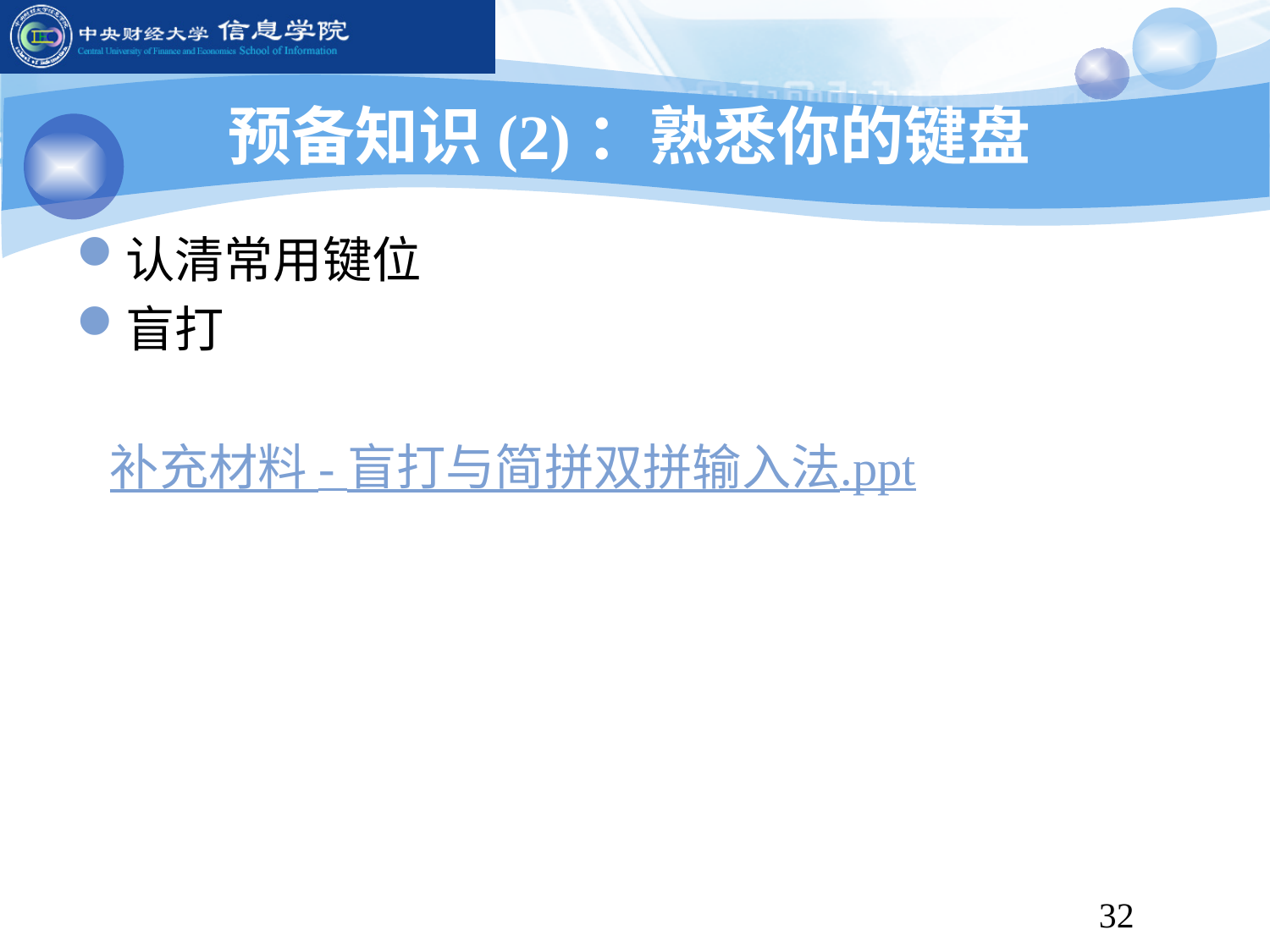

# 预备知识(2)：熟悉你的键盘
认清常用键位
盲打

  补充材料 - 盲打与简拼双拼输入法.ppt